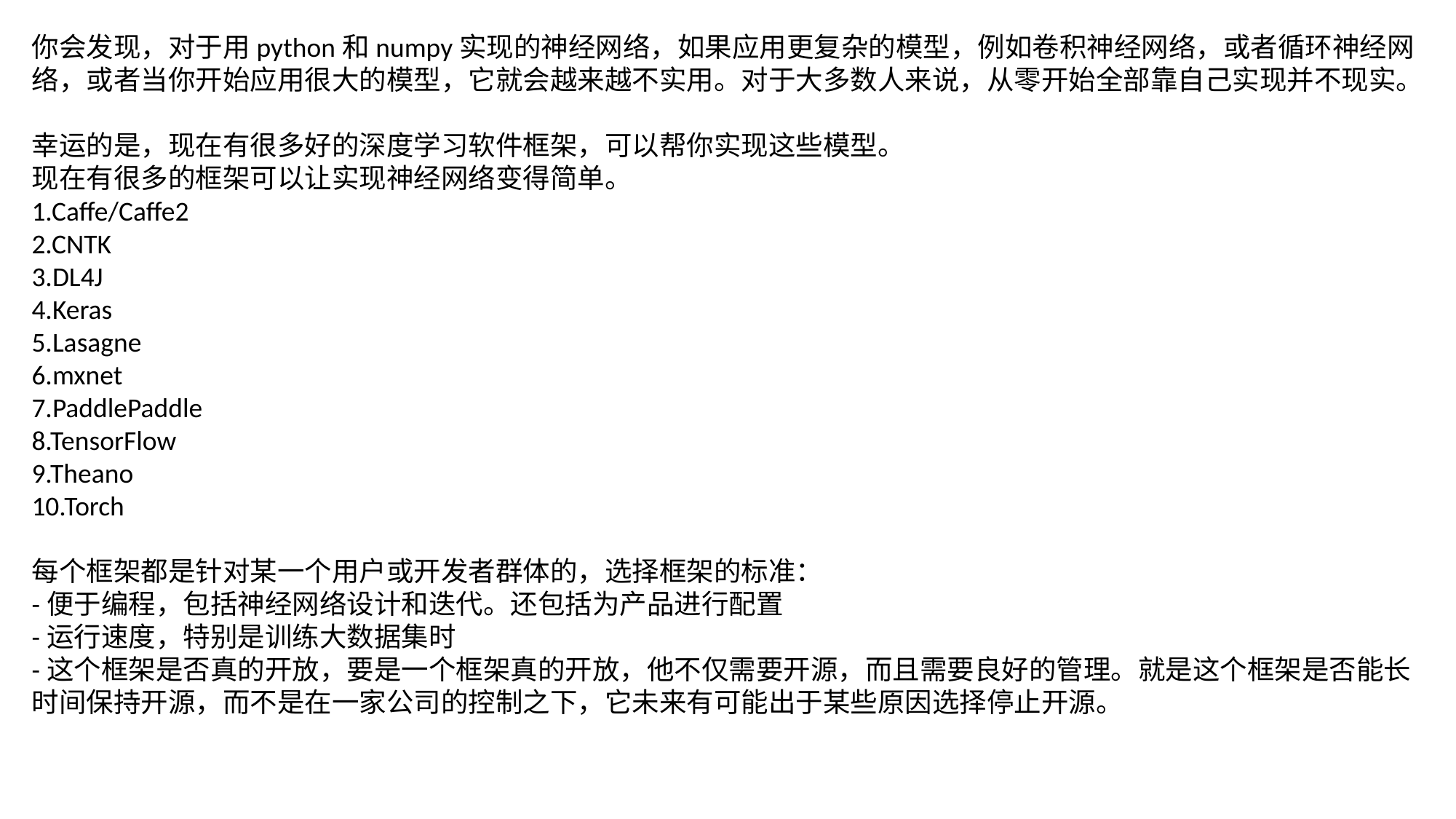

你会发现，对于用python和numpy实现的神经网络，如果应用更复杂的模型，例如卷积神经网络，或者循环神经网络，或者当你开始应用很大的模型，它就会越来越不实用。对于大多数人来说，从零开始全部靠自己实现并不现实。

幸运的是，现在有很多好的深度学习软件框架，可以帮你实现这些模型。
现在有很多的框架可以让实现神经网络变得简单。
1.Caffe/Caffe2
2.CNTK
3.DL4J
4.Keras
5.Lasagne
6.mxnet
7.PaddlePaddle
8.TensorFlow
9.Theano
10.Torch

每个框架都是针对某一个用户或开发者群体的，选择框架的标准：
-便于编程，包括神经网络设计和迭代。还包括为产品进行配置
-运行速度，特别是训练大数据集时
-这个框架是否真的开放，要是一个框架真的开放，他不仅需要开源，而且需要良好的管理。就是这个框架是否能长时间保持开源，而不是在一家公司的控制之下，它未来有可能出于某些原因选择停止开源。